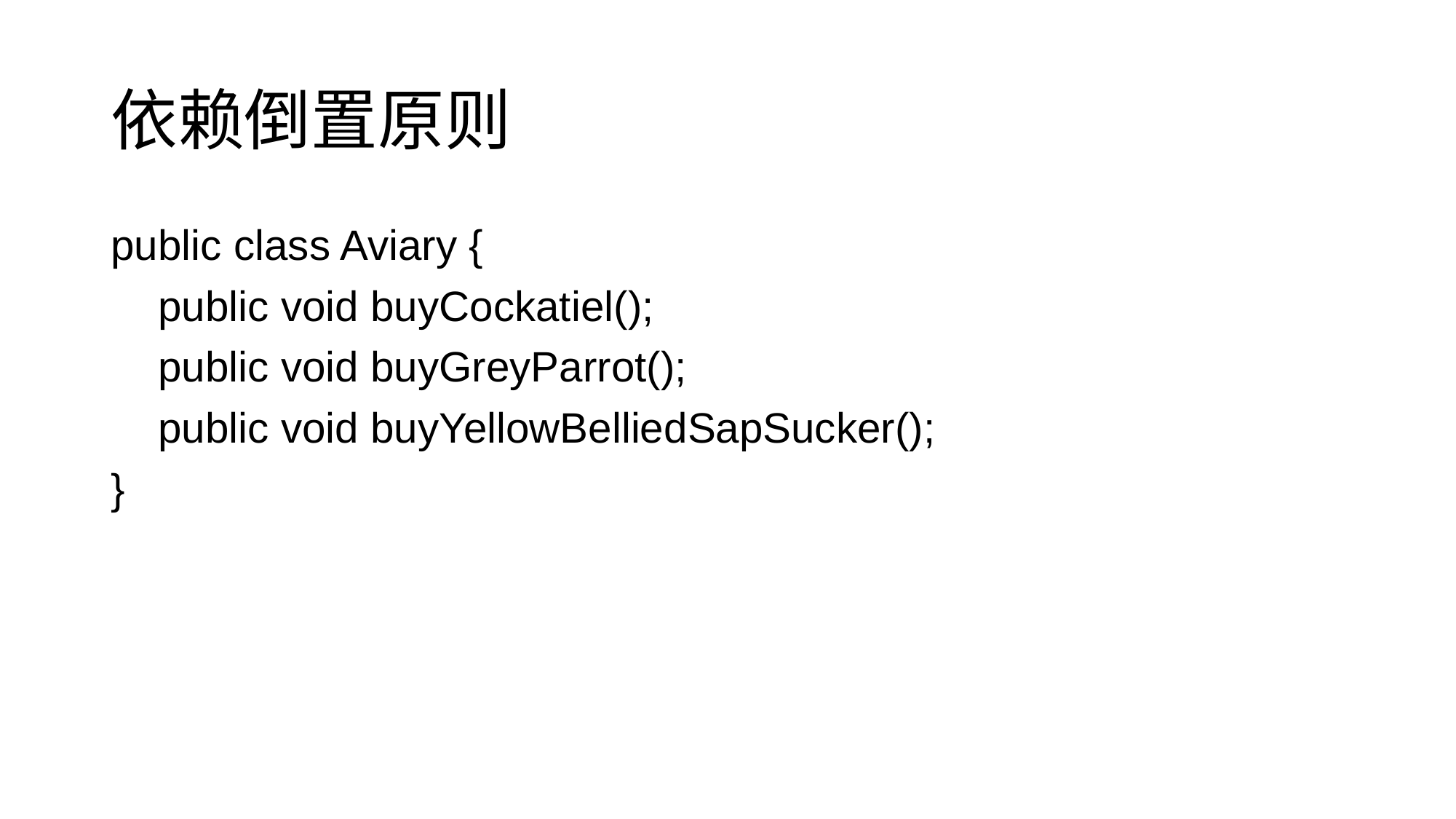

# 依赖倒置原则
public class Aviary {
    public void buyCockatiel();
    public void buyGreyParrot();
    public void buyYellowBelliedSapSucker();
}